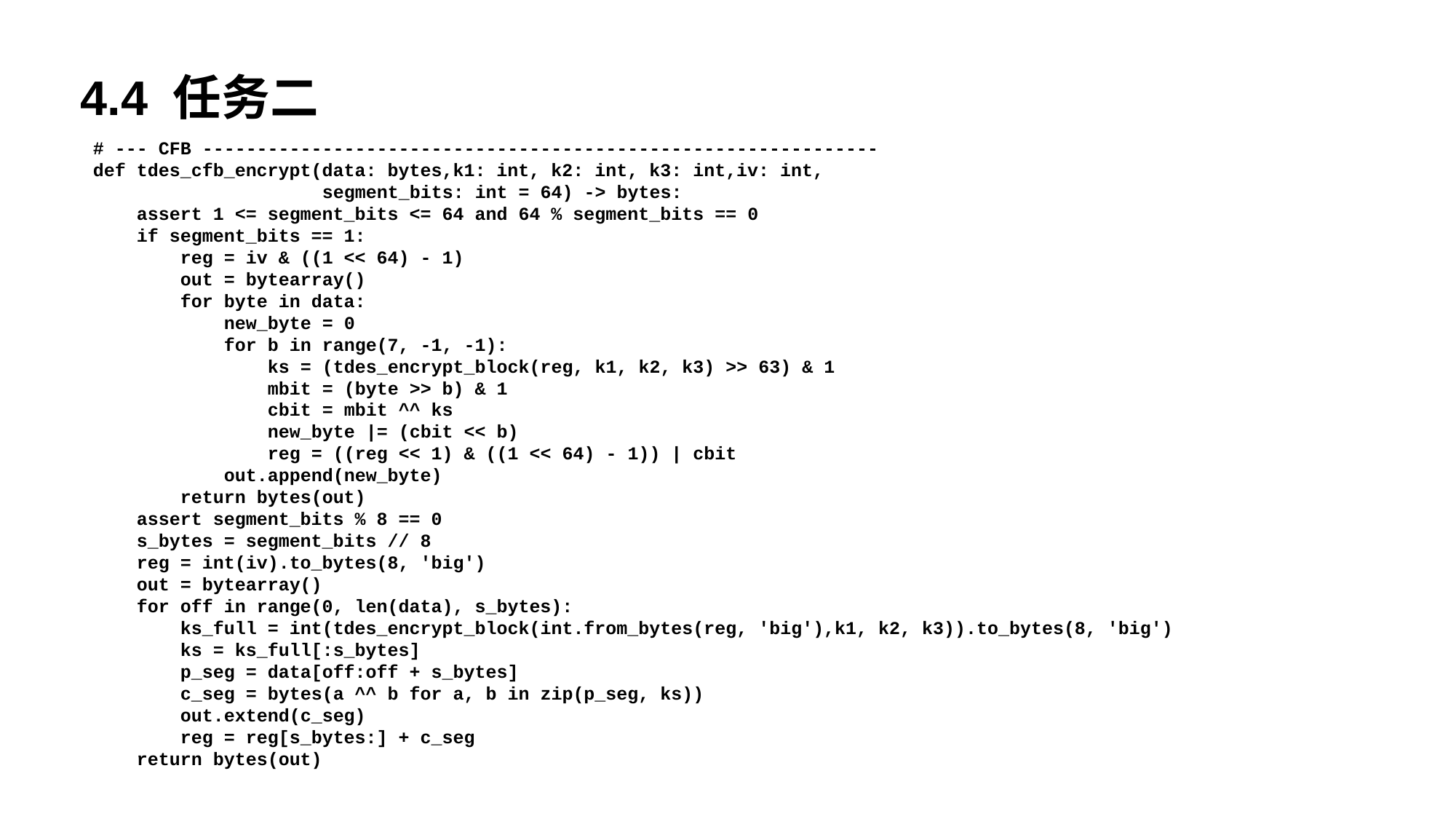

4.4 任务二
# --- CFB --------------------------------------------------------------
def tdes_cfb_encrypt(data: bytes,k1: int, k2: int, k3: int,iv: int,
                     segment_bits: int = 64) -> bytes:
    assert 1 <= segment_bits <= 64 and 64 % segment_bits == 0
    if segment_bits == 1:
        reg = iv & ((1 << 64) - 1)
        out = bytearray()
        for byte in data:
            new_byte = 0
            for b in range(7, -1, -1):
                ks = (tdes_encrypt_block(reg, k1, k2, k3) >> 63) & 1
                mbit = (byte >> b) & 1
                cbit = mbit ^^ ks
                new_byte |= (cbit << b)
                reg = ((reg << 1) & ((1 << 64) - 1)) | cbit
            out.append(new_byte)
        return bytes(out)
    assert segment_bits % 8 == 0
    s_bytes = segment_bits // 8
    reg = int(iv).to_bytes(8, 'big')
    out = bytearray()
    for off in range(0, len(data), s_bytes):
        ks_full = int(tdes_encrypt_block(int.from_bytes(reg, 'big'),k1, k2, k3)).to_bytes(8, 'big')
        ks = ks_full[:s_bytes]
        p_seg = data[off:off + s_bytes]
        c_seg = bytes(a ^^ b for a, b in zip(p_seg, ks))
        out.extend(c_seg)
        reg = reg[s_bytes:] + c_seg
    return bytes(out)